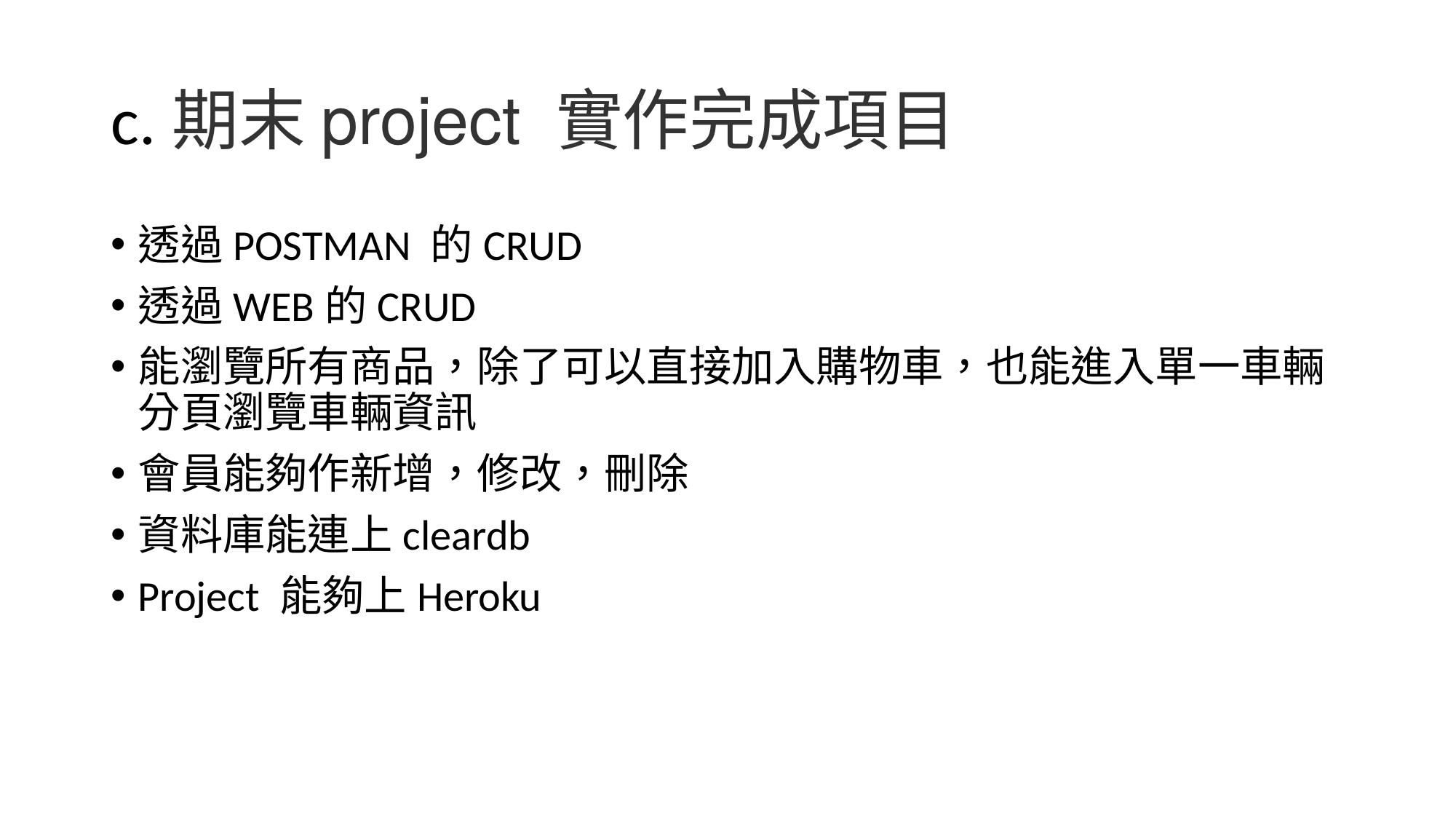

# c.期末project 實作完成項目
透過POSTMAN 的CRUD
透過WEB的CRUD
能瀏覽所有商品，除了可以直接加入購物車，也能進入單一車輛分頁瀏覽車輛資訊
會員能夠作新增，修改，刪除
資料庫能連上cleardb
Project 能夠上Heroku